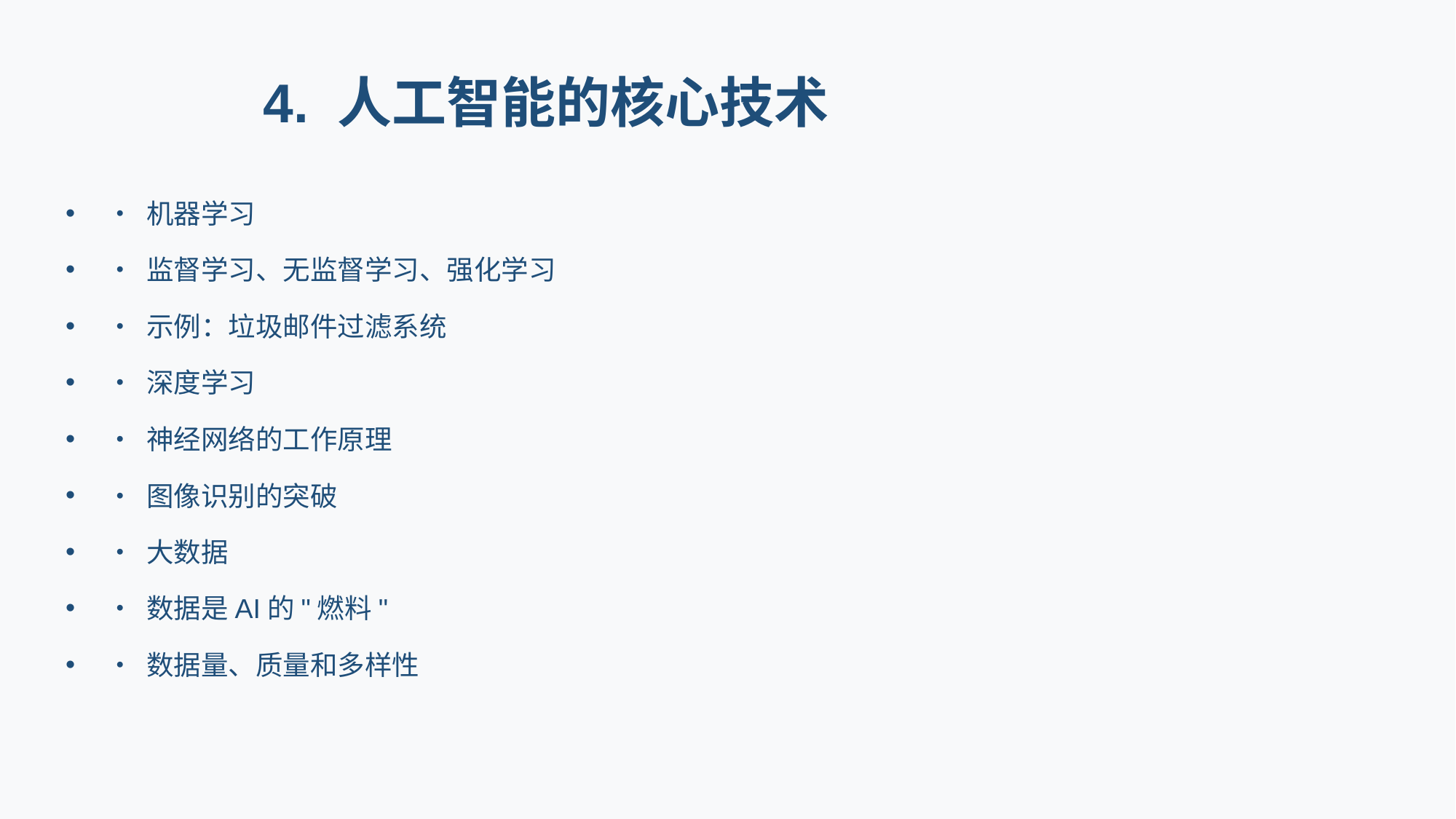

# 4. 人工智能的核心技术
• 机器学习
• 监督学习、无监督学习、强化学习
• 示例：垃圾邮件过滤系统
• 深度学习
• 神经网络的工作原理
• 图像识别的突破
• 大数据
• 数据是AI的"燃料"
• 数据量、质量和多样性